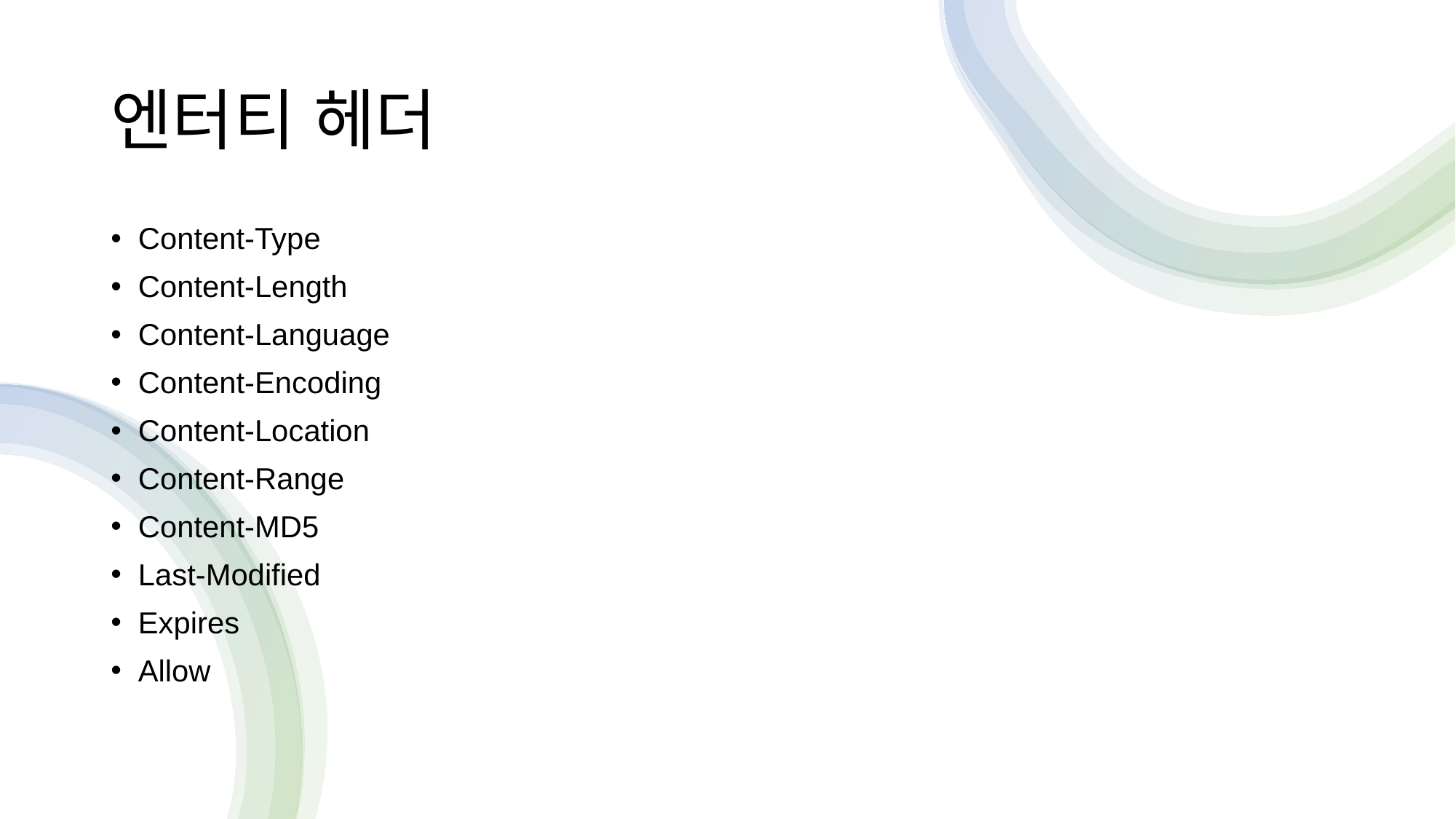

# 엔터티 헤더
Content-Type
Content-Length
Content-Language
Content-Encoding
Content-Location
Content-Range
Content-MD5
Last-Modified
Expires
Allow